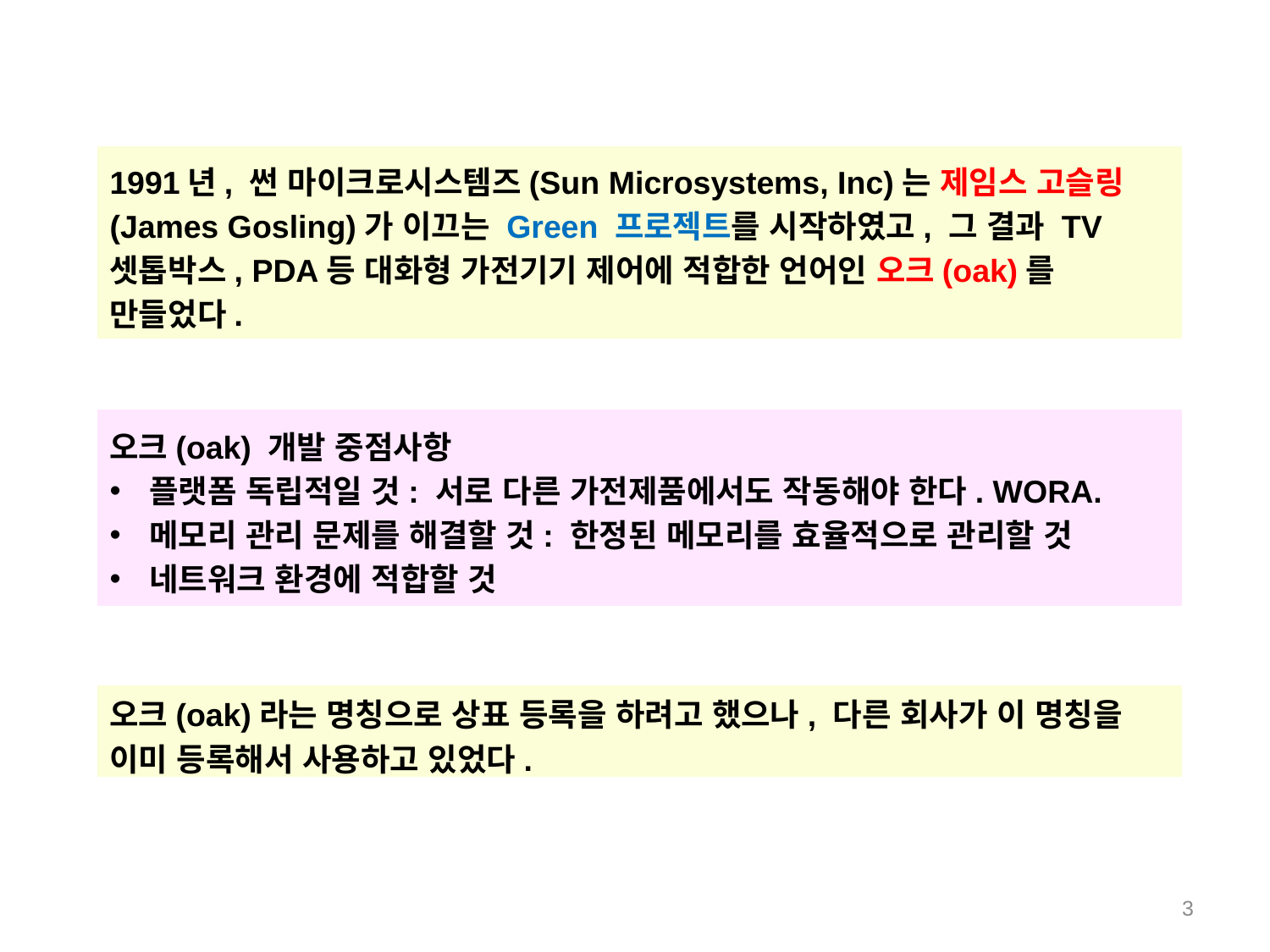

1991년, 썬 마이크로시스템즈(Sun Microsystems, Inc)는 제임스 고슬링(James Gosling)가 이끄는 Green 프로젝트를 시작하였고, 그 결과 TV 셋톱박스, PDA등 대화형 가전기기 제어에 적합한 언어인 오크(oak)를 만들었다.
오크(oak) 개발 중점사항
플랫폼 독립적일 것: 서로 다른 가전제품에서도 작동해야 한다. WORA.
메모리 관리 문제를 해결할 것: 한정된 메모리를 효율적으로 관리할 것
네트워크 환경에 적합할 것
오크(oak)라는 명칭으로 상표 등록을 하려고 했으나, 다른 회사가 이 명칭을 이미 등록해서 사용하고 있었다.
3